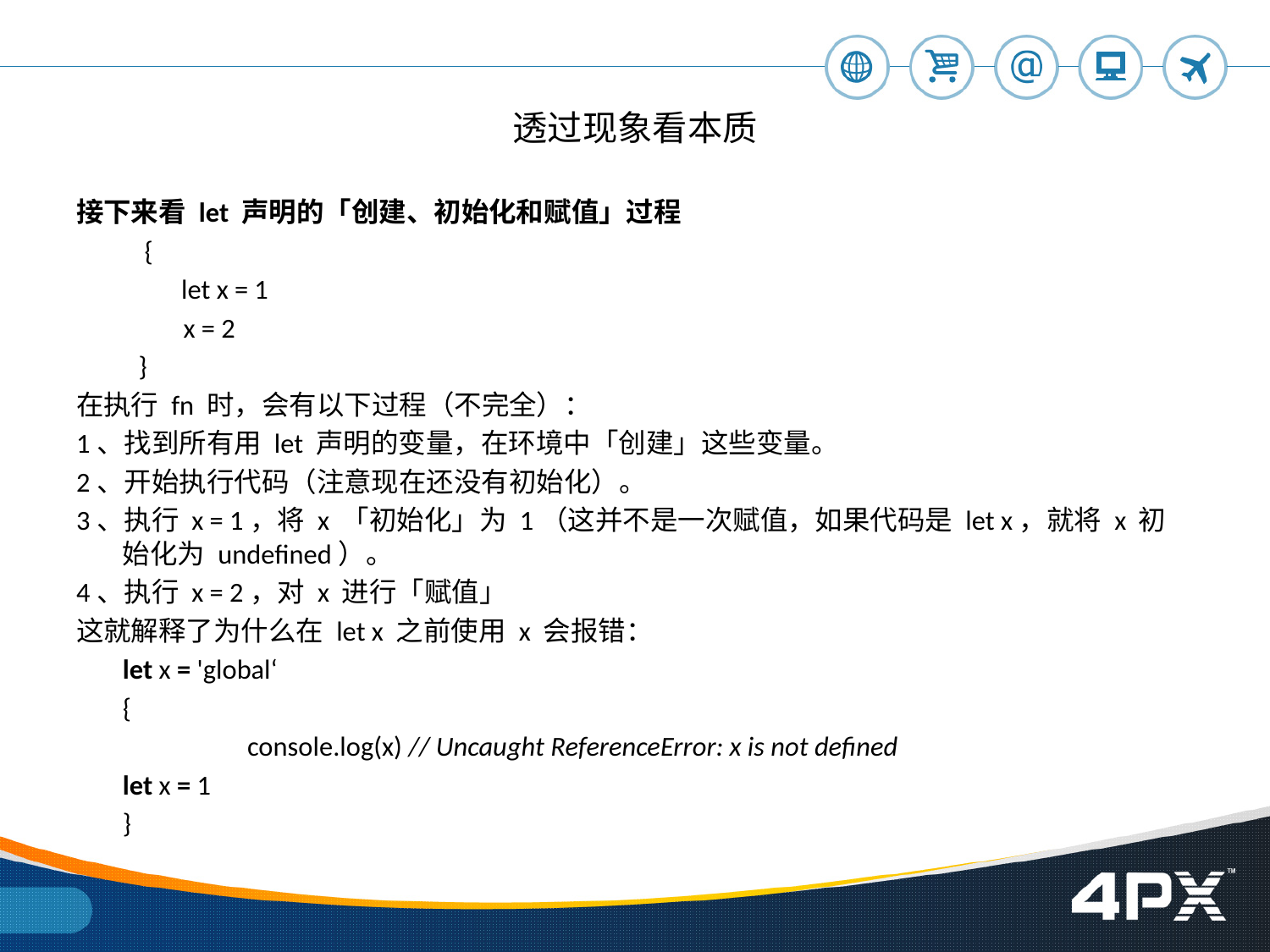

# 透过现象看本质
接下来看 let 声明的「创建、初始化和赋值」过程
 {
       let x = 1
	 x = 2
}
在执行 fn 时，会有以下过程（不完全）：
1、找到所有用 let 声明的变量，在环境中「创建」这些变量。
2、开始执行代码（注意现在还没有初始化）。
3、执行 x = 1，将 x 「初始化」为 1（这并不是一次赋值，如果代码是 let x，就将 x 初始化为 undefined）。
4、执行 x = 2，对 x 进行「赋值」
这就解释了为什么在 let x 之前使用 x 会报错：
	let x = 'global‘
 	{
	 	console.log(x) // Uncaught ReferenceError: x is not defined
		let x = 1
 	}